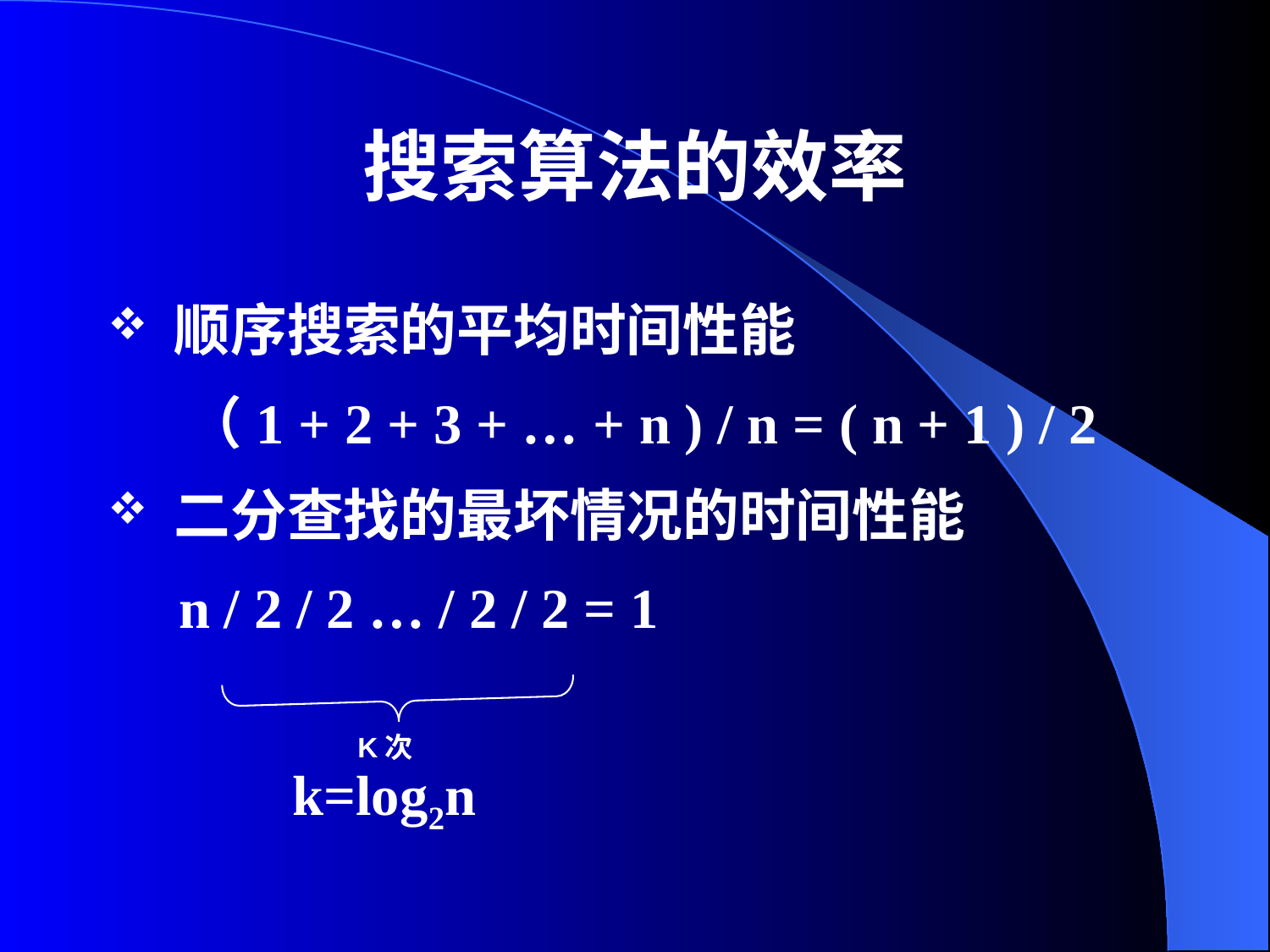

# 搜索算法的效率
顺序搜索的平均时间性能
     （1 + 2 + 3 + … + n ) / n = ( n + 1 ) / 2
二分查找的最坏情况的时间性能
     n / 2 / 2 … / 2 / 2 = 1

             k=log2n

K次